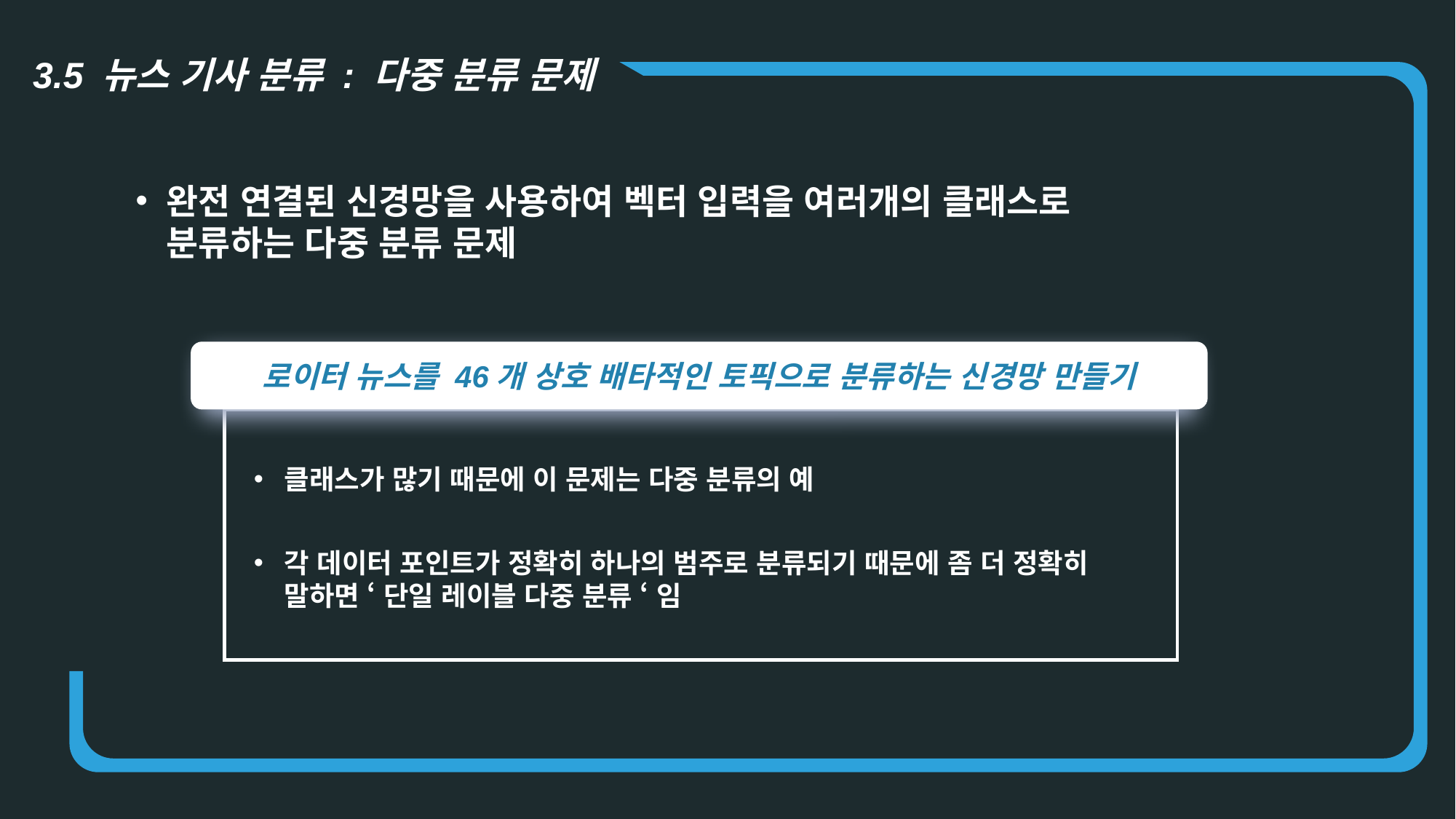

3.5 뉴스 기사 분류 : 다중 분류 문제

완전 연결된 신경망을 사용하여 벡터 입력을 여러개의 클래스로 분류하는 다중 분류 문제
로이터 뉴스를 46개 상호 배타적인 토픽으로 분류하는 신경망 만들기

클래스가 많기 때문에 이 문제는 다중 분류의 예

각 데이터 포인트가 정확히 하나의 범주로 분류되기 때문에 좀 더 정확히 말하면 ‘ 단일 레이블 다중 분류 ‘ 임